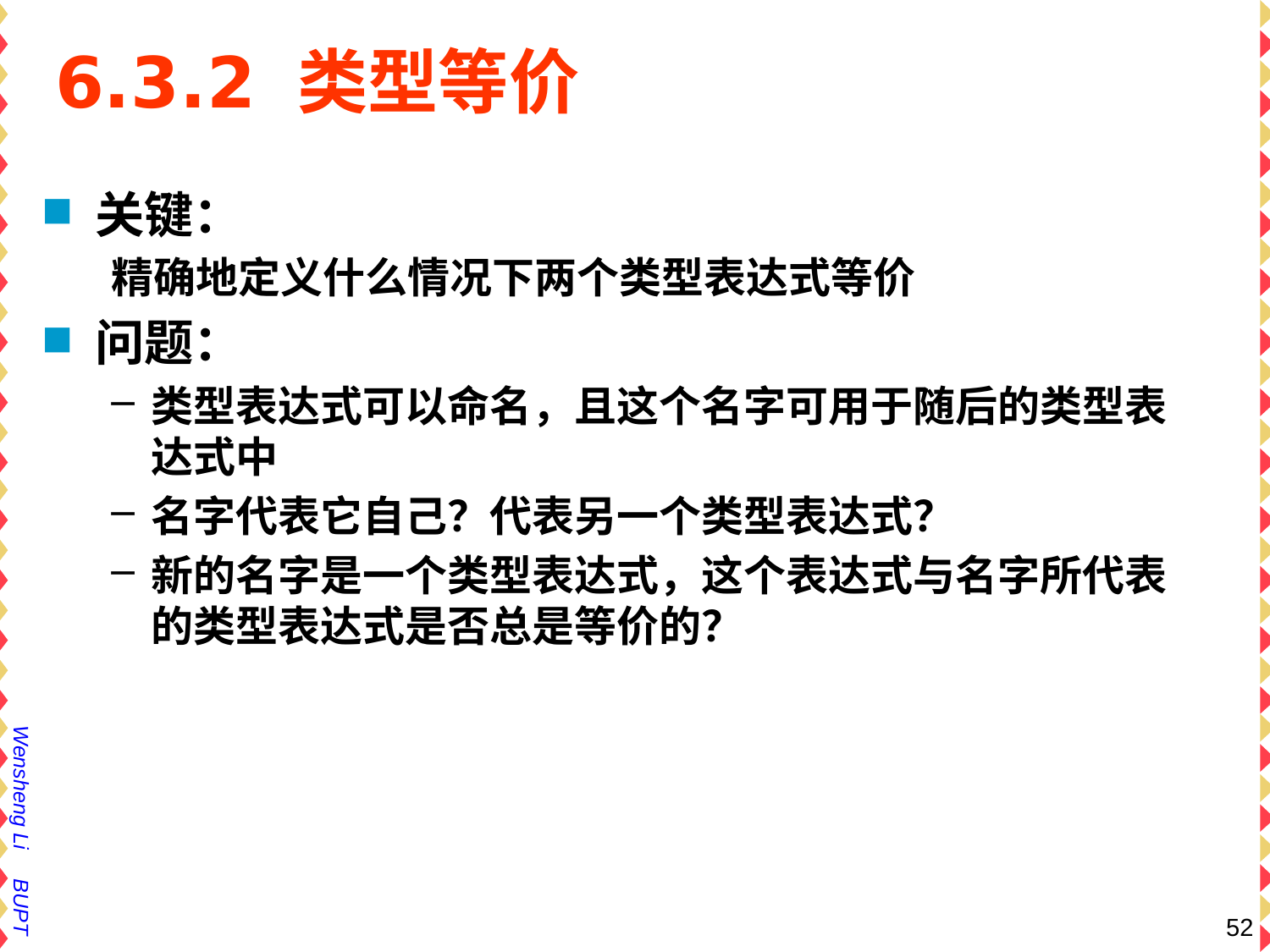

# 6.3.2 类型等价
关键：
精确地定义什么情况下两个类型表达式等价
问题：
类型表达式可以命名，且这个名字可用于随后的类型表达式中
名字代表它自己？代表另一个类型表达式？
新的名字是一个类型表达式，这个表达式与名字所代表的类型表达式是否总是等价的？
52